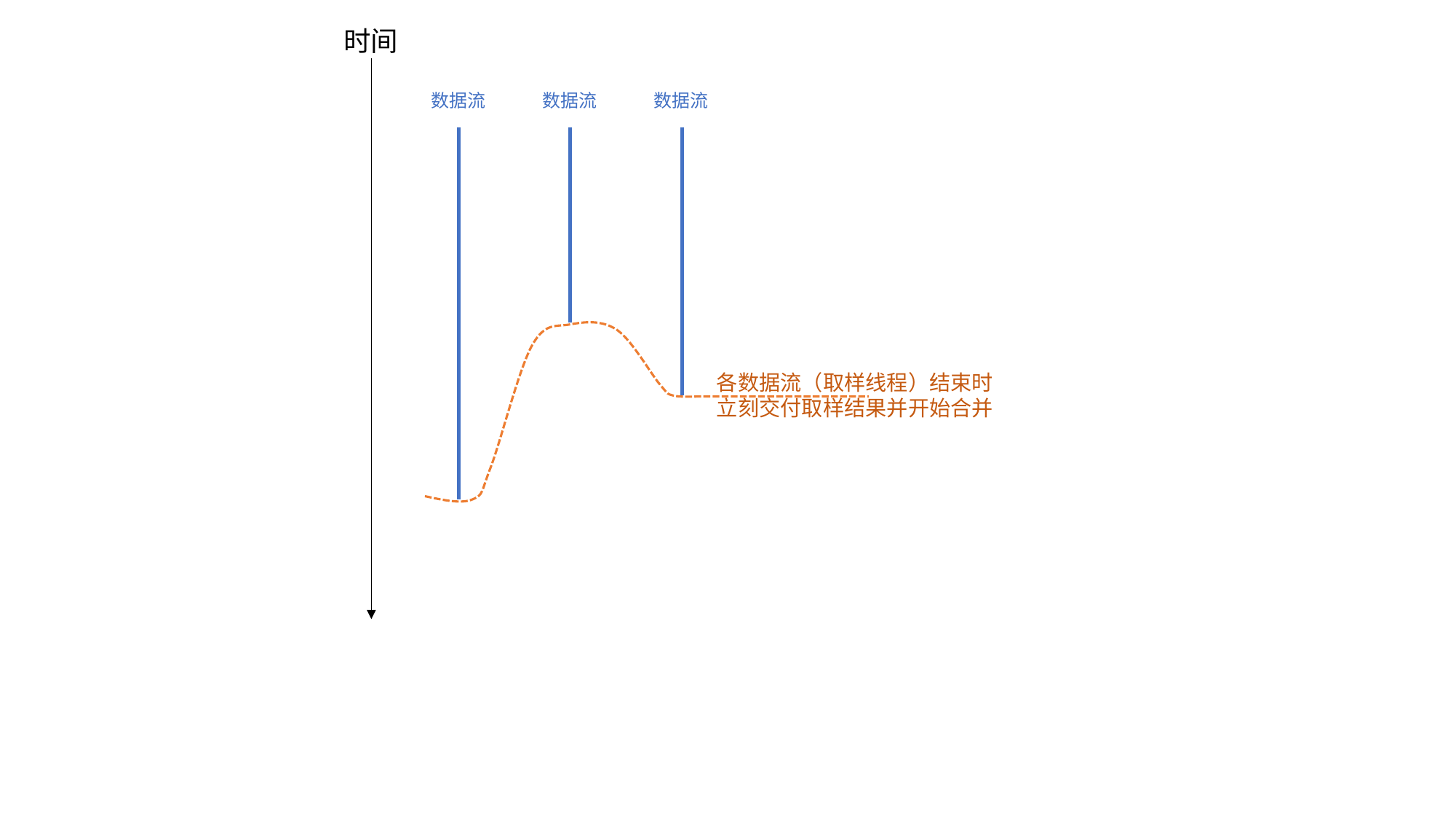

时间
数据流
数据流
数据流

各数据流（取样线程）结束时立刻交付取样结果并开始合并